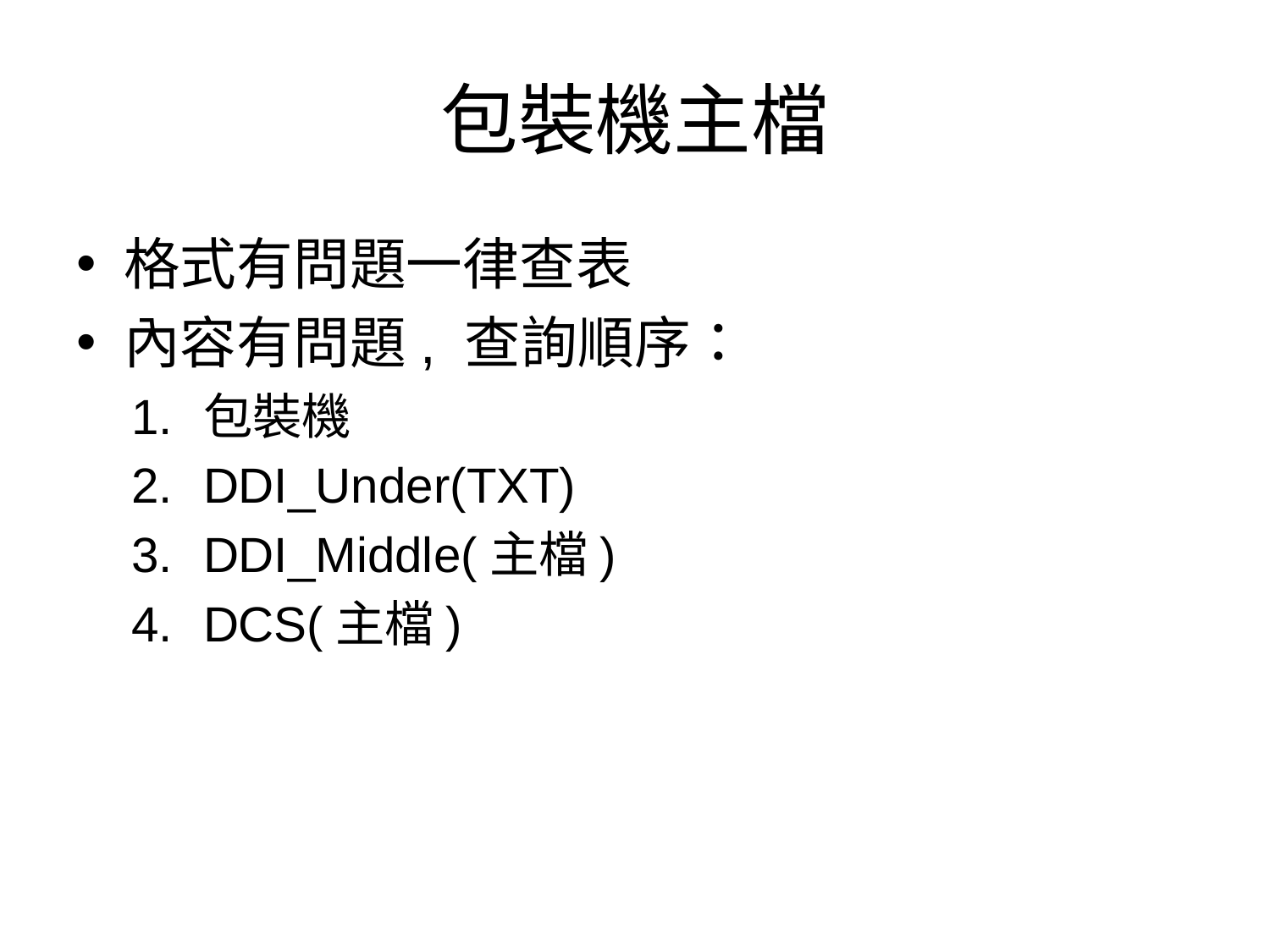

# 包裝機主檔
格式有問題一律查表
內容有問題, 查詢順序：
包裝機
DDI_Under(TXT)
DDI_Middle(主檔)
DCS(主檔)